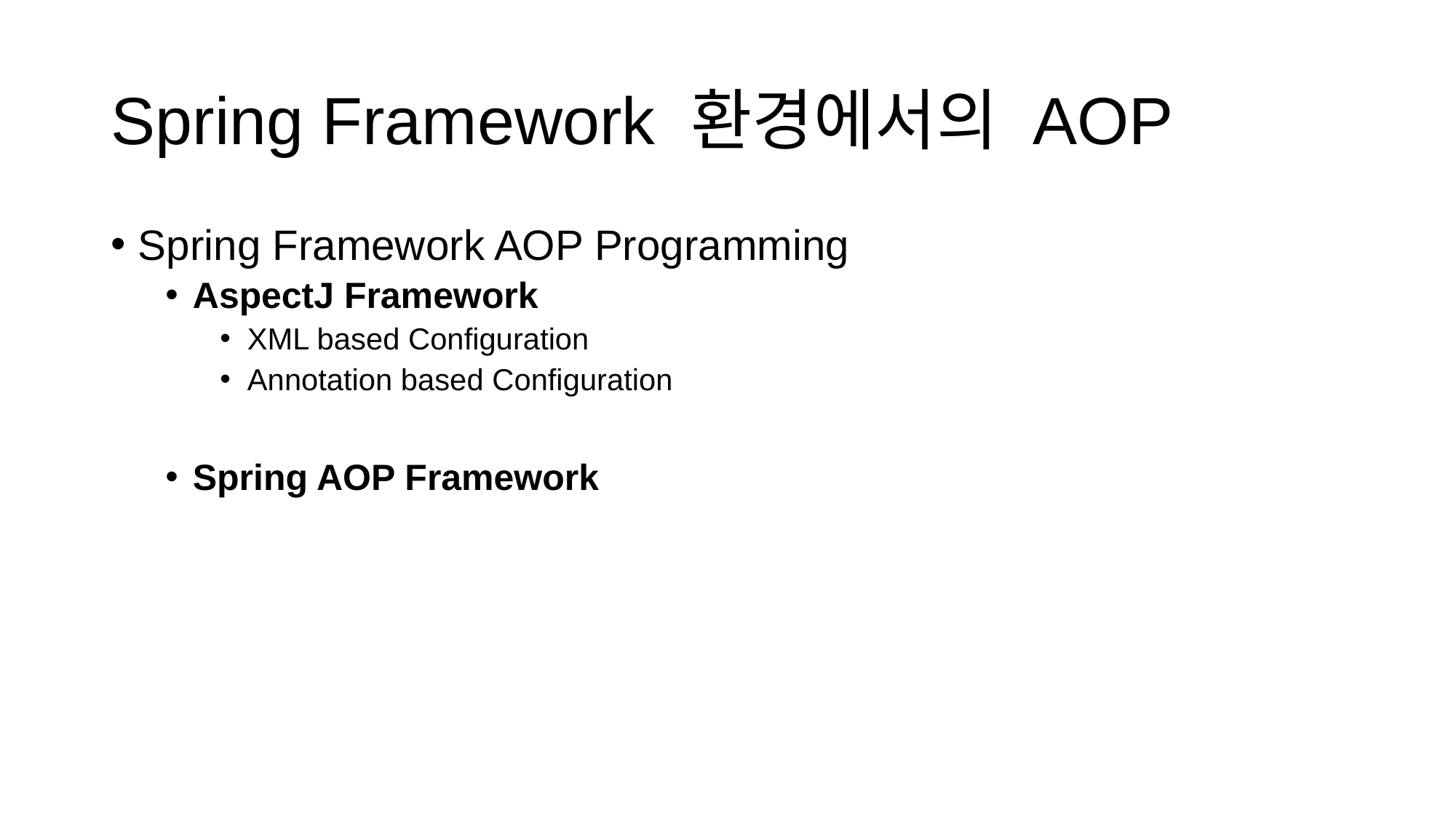

# Spring Framework 환경에서의 AOP
Spring Framework AOP Programming
AspectJ Framework
XML based Configuration
Annotation based Configuration

Spring AOP Framework